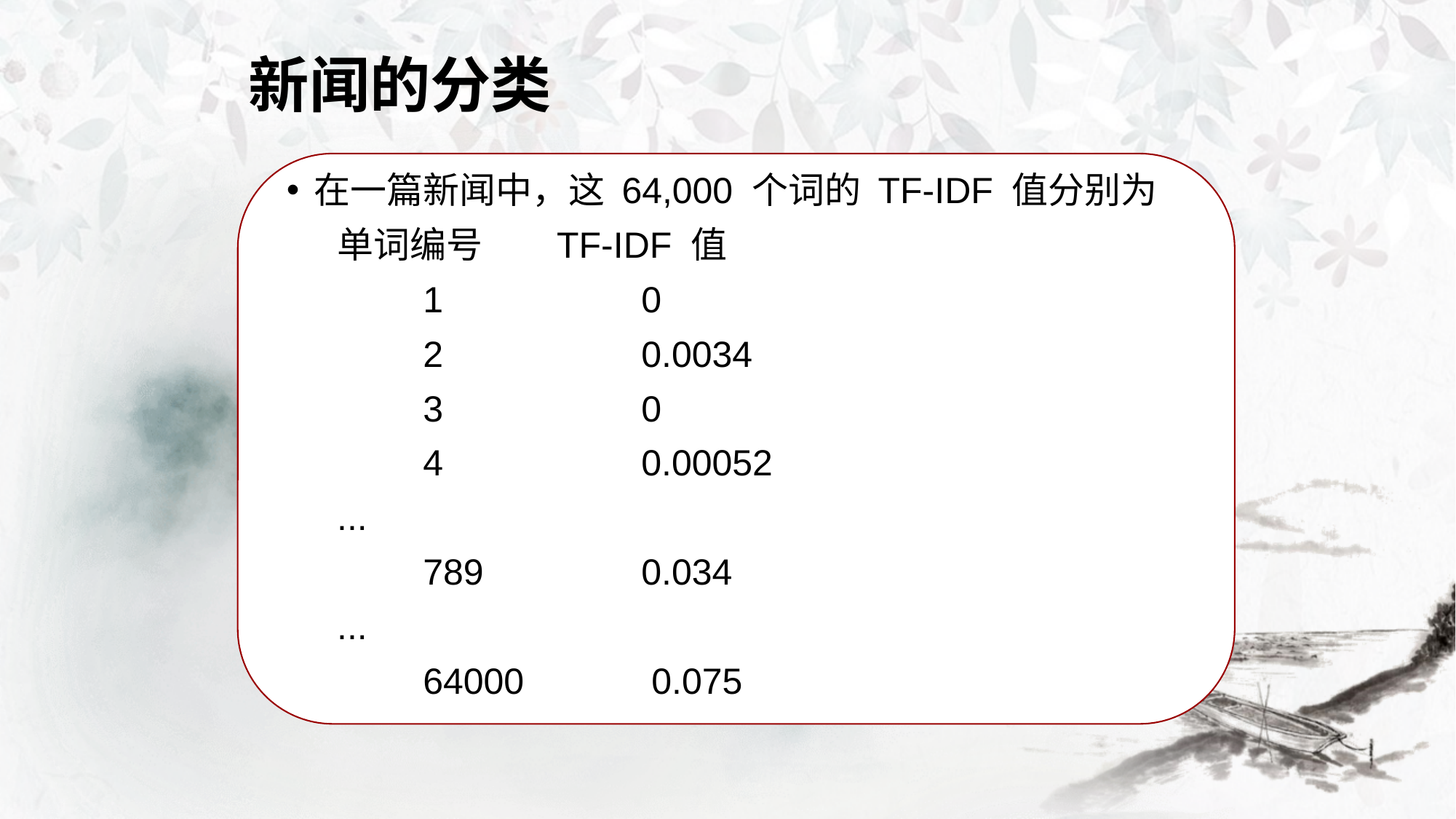

# 新闻的分类

在一篇新闻中，这 64,000 个词的 TF-IDF 值分别为
单词编号        TF-IDF 值
	1		0
	2 		0.0034
	3 		0
	4 		0.00052
...
	789		0.034
...
	64000		 0.075